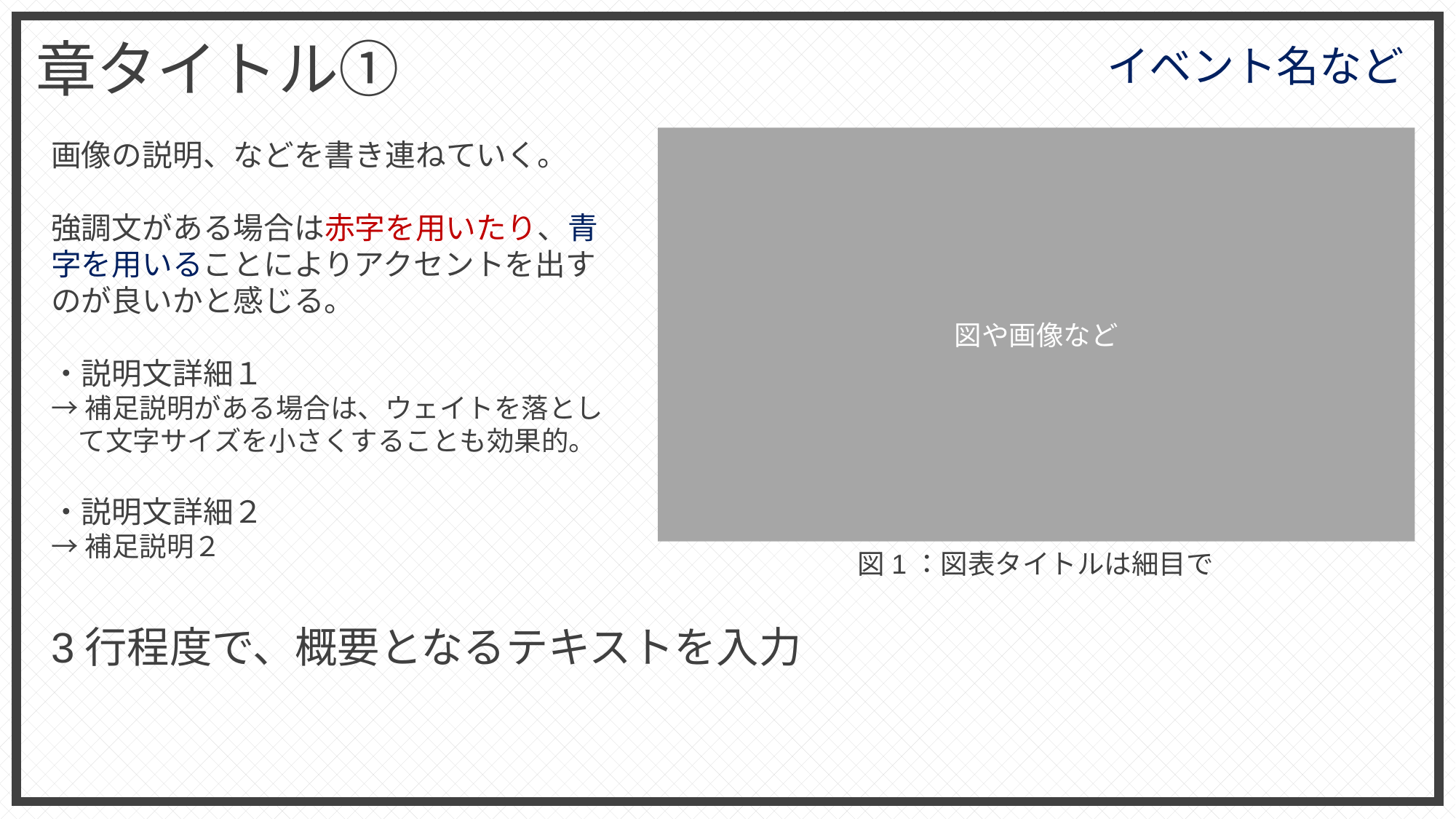

章タイトル①
イベント名など
図や画像など
画像の説明、などを書き連ねていく。

強調文がある場合は赤字を用いたり、青字を用いることによりアクセントを出すのが良いかと感じる。

・説明文詳細１
→補足説明がある場合は、ウェイトを落とし
　て文字サイズを小さくすることも効果的。

・説明文詳細２
→補足説明２

図1：図表タイトルは細目で
3行程度で、概要となるテキストを入力